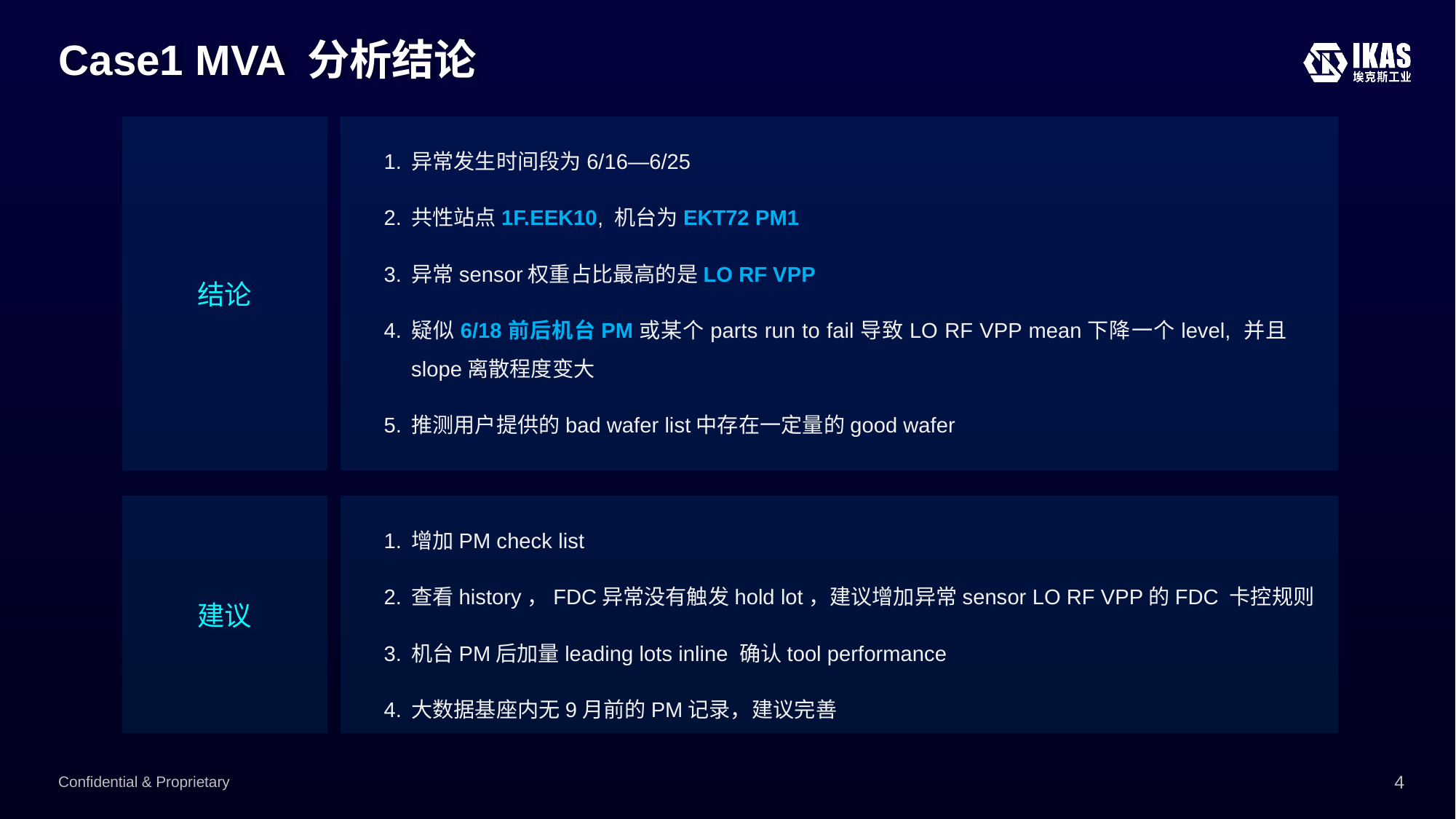

# Case1 MVA 分析结论
结论

异常发生时间段为6/16—6/25
共性站点1F.EEK10, 机台为EKT72 PM1
异常sensor权重占比最高的是LO RF VPP
疑似6/18前后机台PM或某个parts run to fail导致LO RF VPP mean下降一个level, 并且slope离散程度变大
推测用户提供的bad wafer list中存在一定量的good wafer
建议

增加PM check list
查看history，FDC异常没有触发hold lot，建议增加异常sensor LO RF VPP的FDC 卡控规则
机台PM后加量leading lots inline 确认tool performance
大数据基座内无9月前的PM记录，建议完善